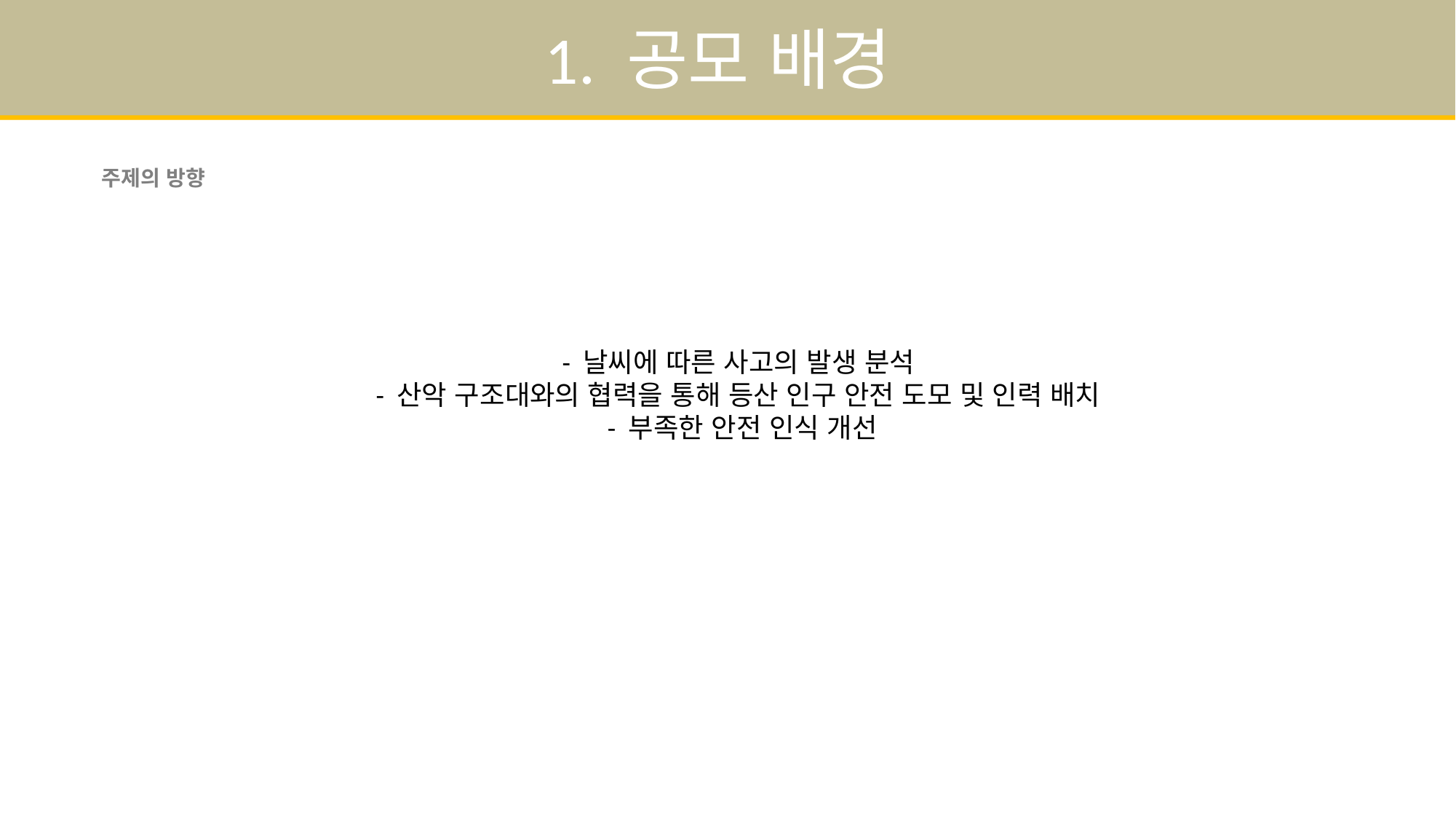

1. 공모 배경
주제의 방향
- 날씨에 따른 사고의 발생 분석
- 산악 구조대와의 협력을 통해 등산 인구 안전 도모 및 인력 배치
- 부족한 안전 인식 개선